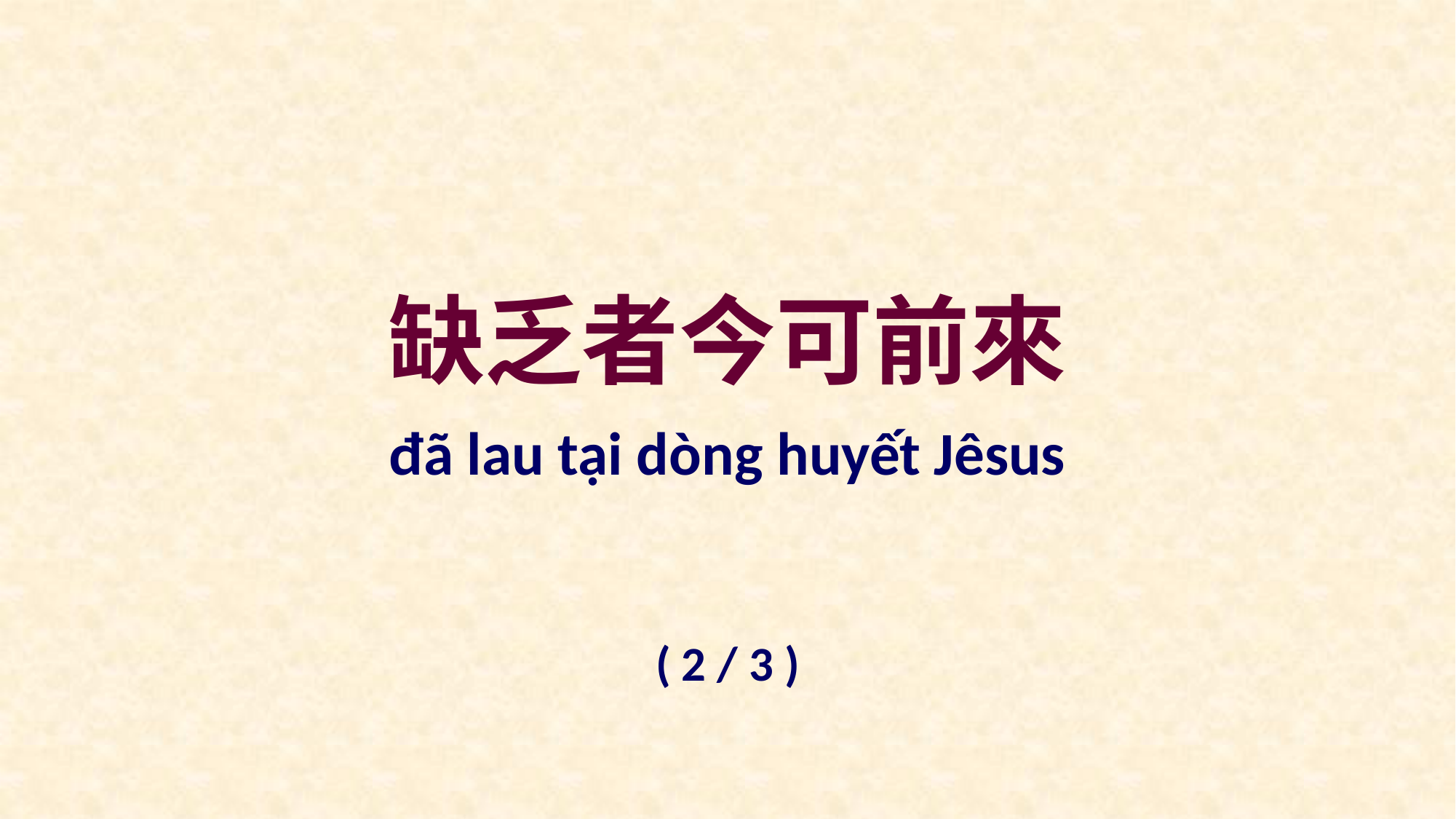

缺乏者今可前來
đã lau tại dòng huyết Jêsus
( 2 / 3 )